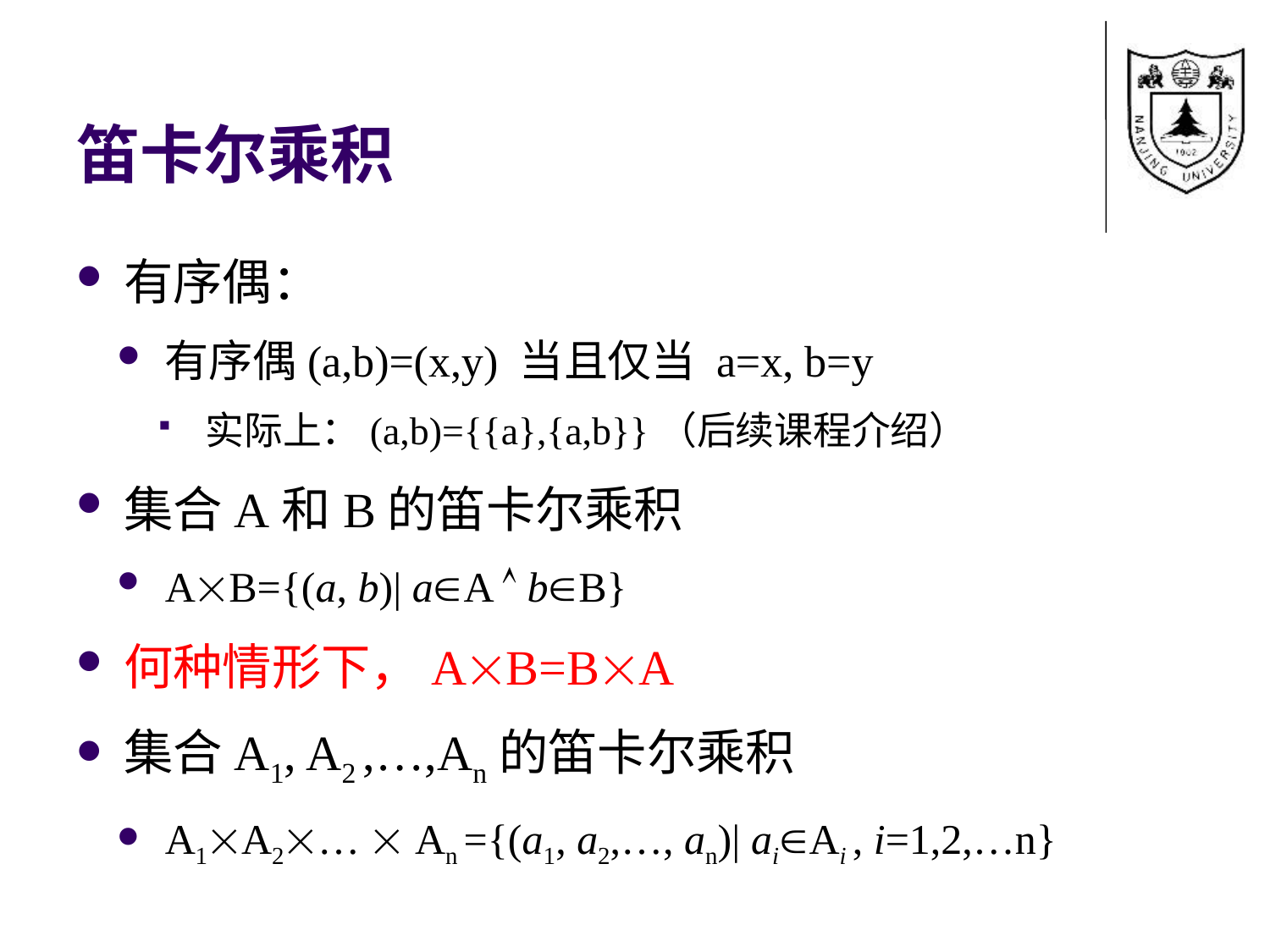

# 笛卡尔乘积
有序偶：
有序偶(a,b)=(x,y) 当且仅当 a=x, b=y
实际上：(a,b)={{a},{a,b}}（后续课程介绍）
集合A和B的笛卡尔乘积
A×B={(a, b)| a∈A ∧ b∈B}
何种情形下，A×B=B×A
集合A1, A2 ,…,An的笛卡尔乘积
A1×A2×… × An ={(a1, a2,…, an)| ai∈Ai , i=1,2,…n}